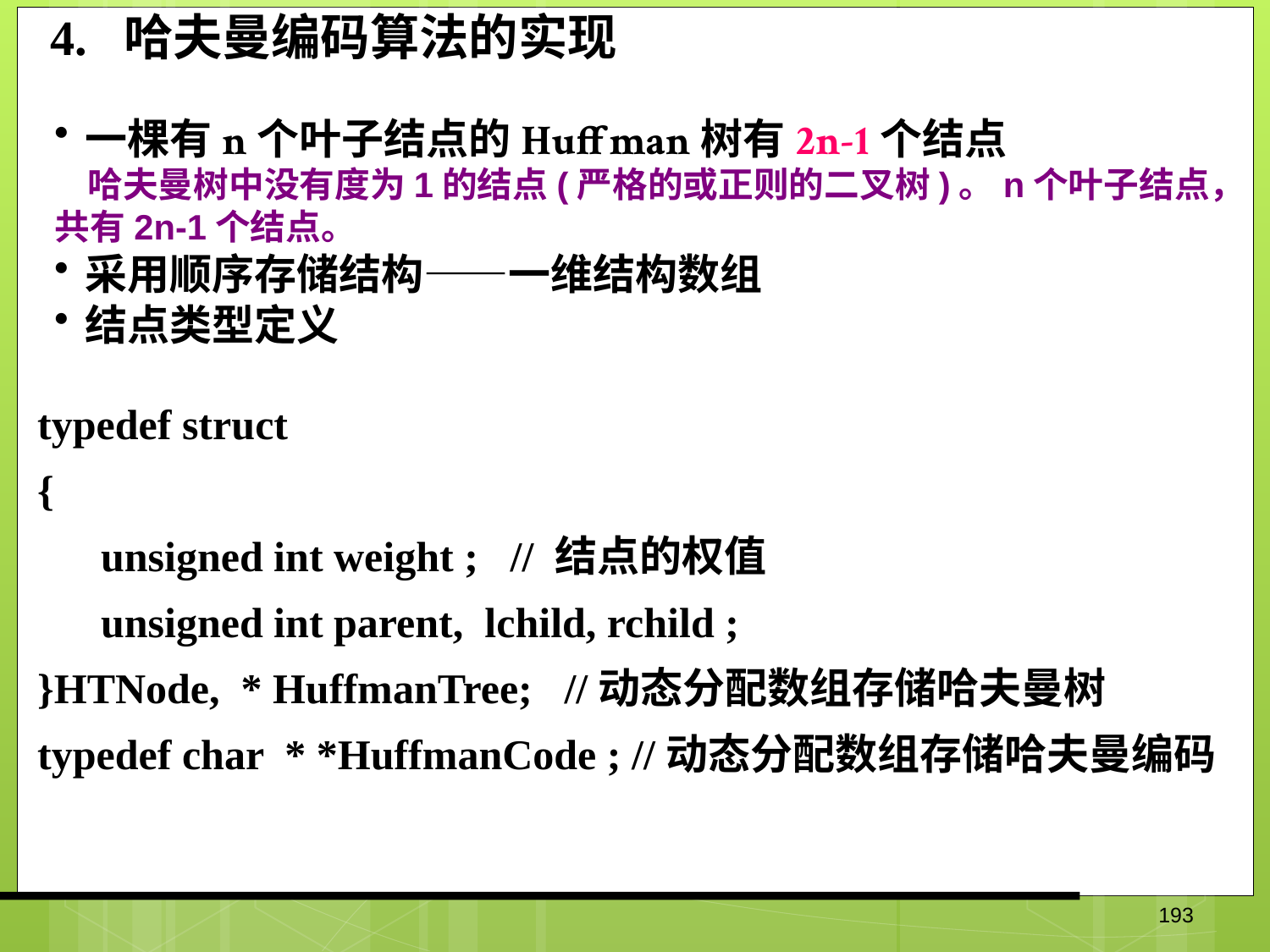

4.  哈夫曼编码算法的实现
一棵有n个叶子结点的Huffman树有2n-1个结点
   哈夫曼树中没有度为1的结点(严格的或正则的二叉树)。n个叶子结点，共有2n-1个结点。
采用顺序存储结构——一维结构数组
结点类型定义
typedef struct
{
      unsigned int weight ;   // 结点的权值
      unsigned int parent,  lchild, rchild ;
}HTNode,  * HuffmanTree;   //动态分配数组存储哈夫曼树
typedef char  * *HuffmanCode ; //动态分配数组存储哈夫曼编码
193